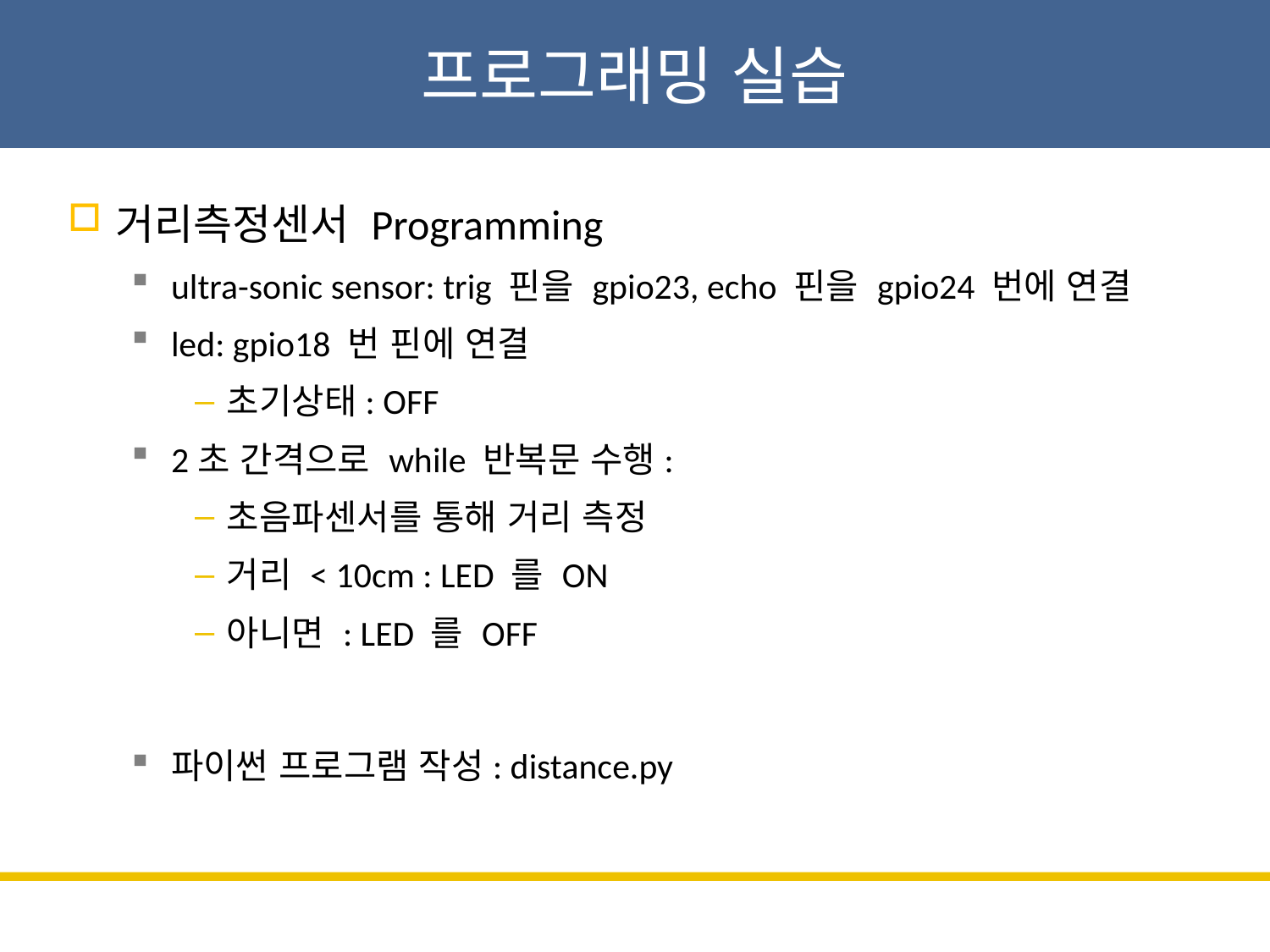

# 프로그래밍 실습
거리측정센서 Programming
ultra-sonic sensor: trig 핀을 gpio23, echo 핀을 gpio24 번에 연결
led: gpio18 번 핀에 연결
초기상태: OFF
2초 간격으로 while 반복문 수행:
초음파센서를 통해 거리 측정
거리 < 10cm : LED 를 ON
아니면 : LED 를 OFF

파이썬 프로그램 작성: distance.py